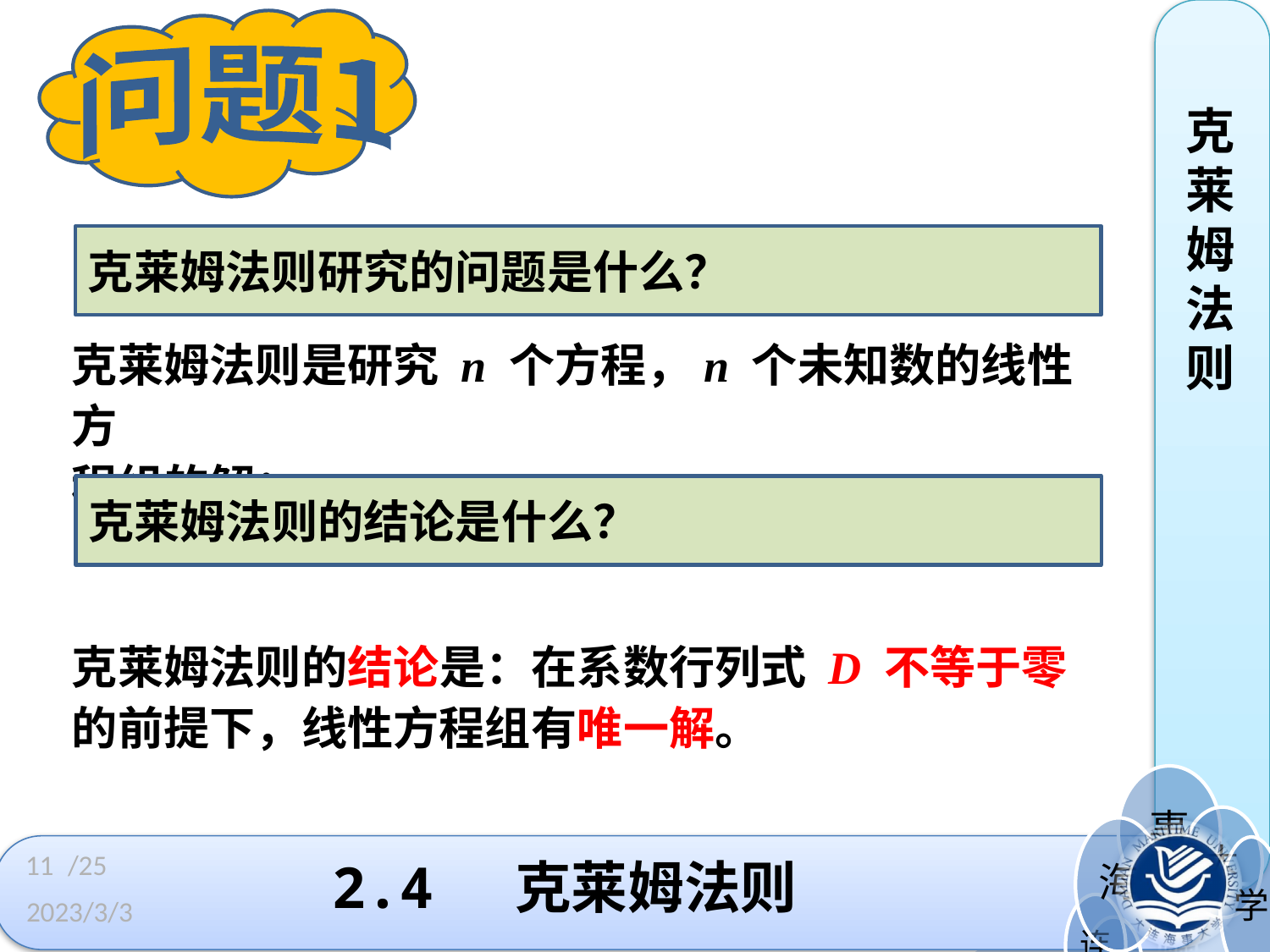

问题1

克莱姆法则

克莱姆法则研究的问题是什么？
克莱姆法则是研究 n 个方程，n 个未知数的线性方
程组的解；

克莱姆法则的结论是：在系数行列式 D 不等于零
的前提下，线性方程组有唯一解。
克莱姆法则的结论是什么？
11
/25
# 2.4  克莱姆法则
2023/3/3